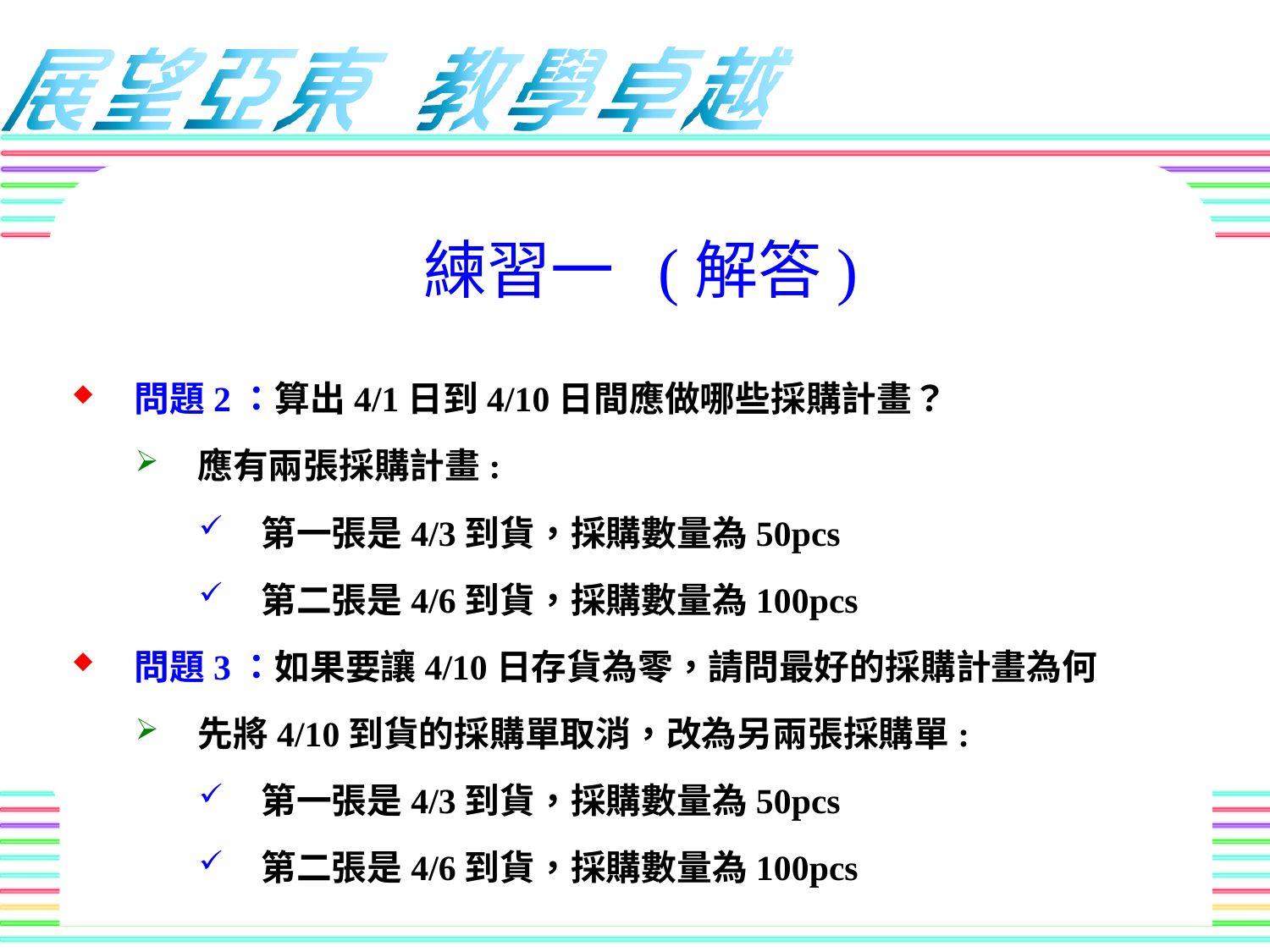

練習一  (解答)
問題2：算出4/1日到4/10日間應做哪些採購計畫？
應有兩張採購計畫:
第一張是4/3到貨，採購數量為50pcs
第二張是4/6到貨，採購數量為100pcs
問題3：如果要讓4/10日存貨為零，請問最好的採購計畫為何
先將4/10到貨的採購單取消，改為另兩張採購單:
第一張是4/3到貨，採購數量為50pcs
第二張是4/6到貨，採購數量為100pcs